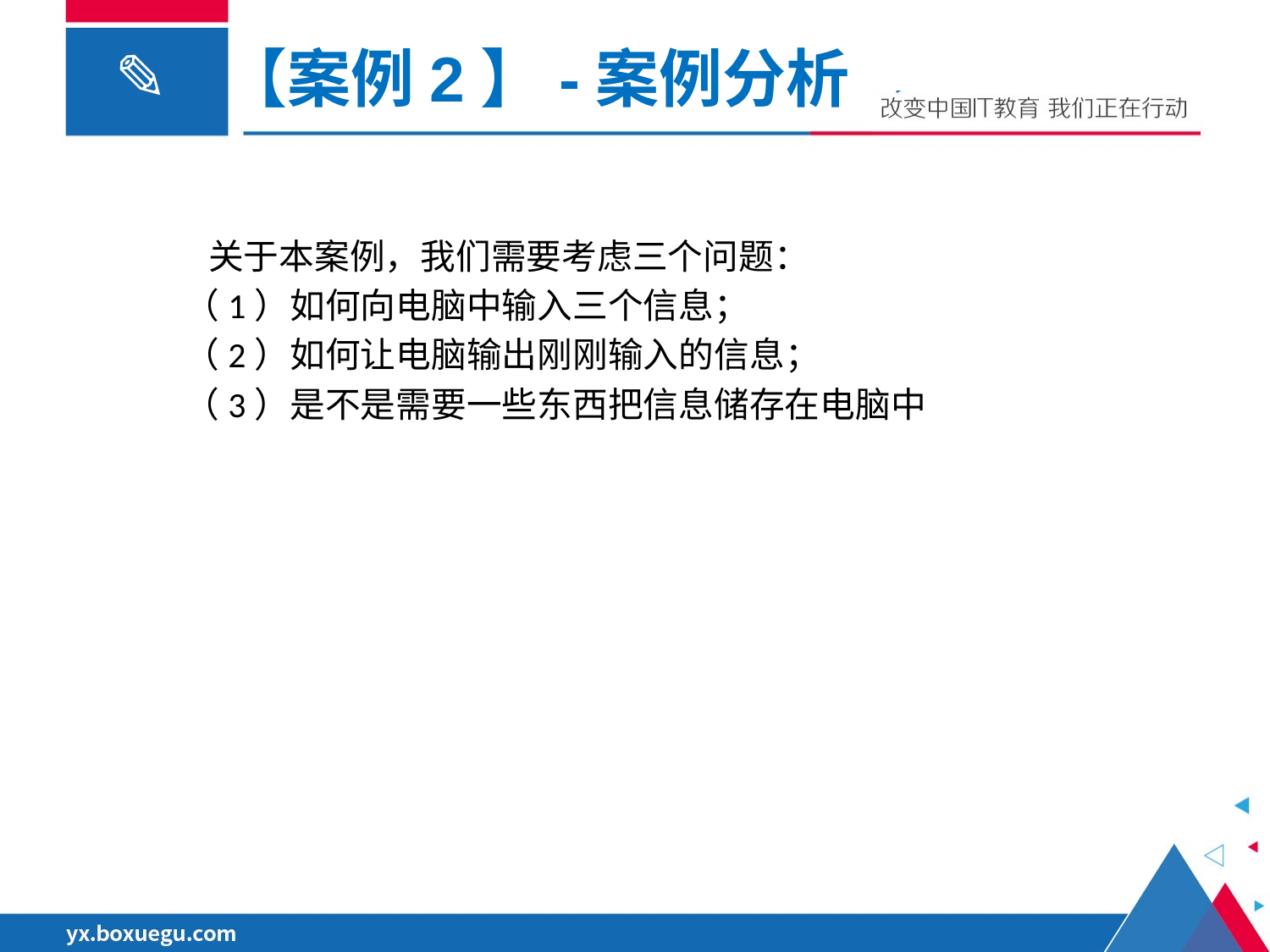

【案例2】-案例分析
  关于本案例，我们需要考虑三个问题：
（1）如何向电脑中输入三个信息；
（2）如何让电脑输出刚刚输入的信息；
（3）是不是需要一些东西把信息储存在电脑中